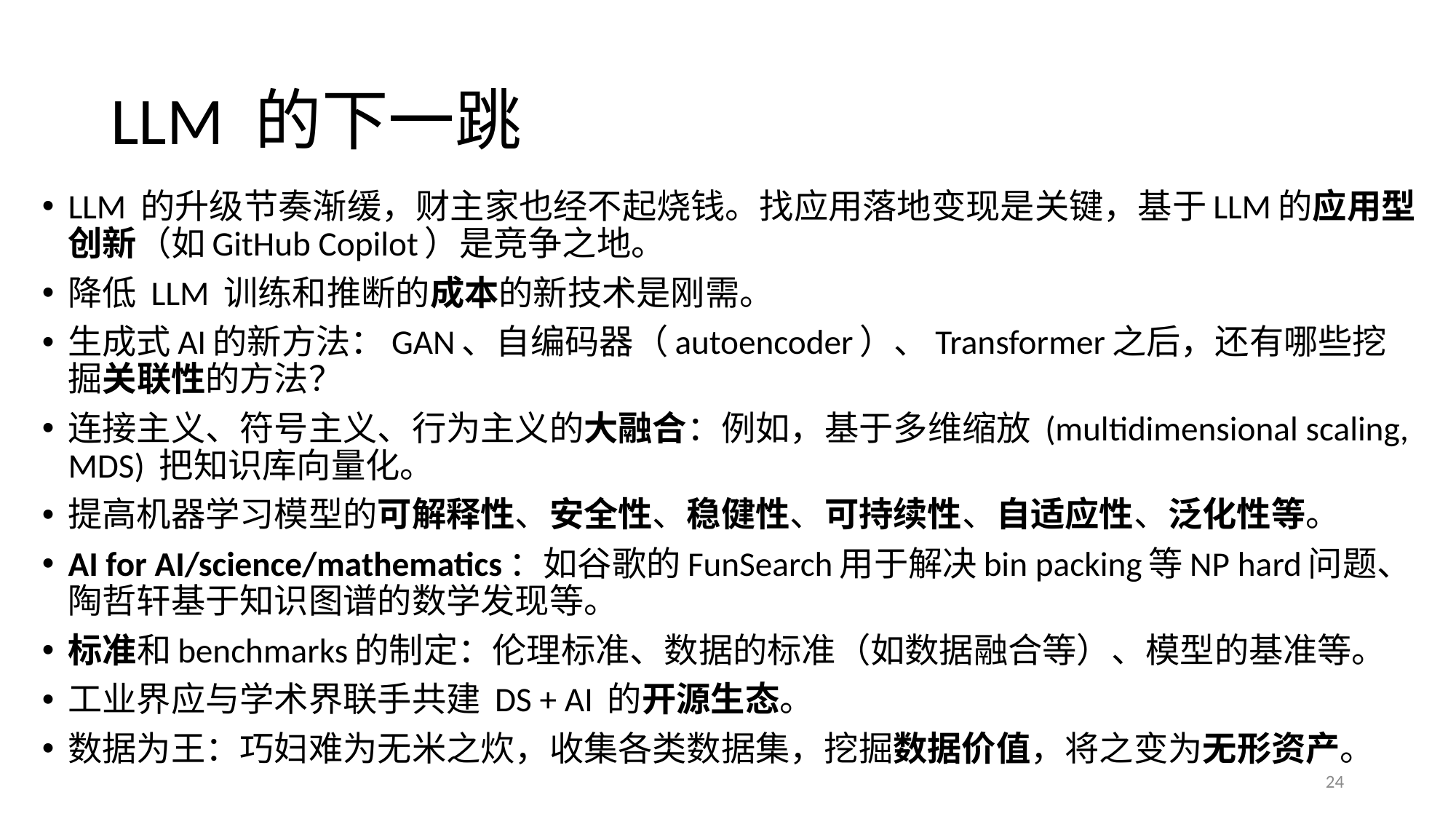

# LLM 的下一跳
LLM 的升级节奏渐缓，财主家也经不起烧钱。找应用落地变现是关键，基于LLM的应用型创新（如GitHub Copilot）是竞争之地。
降低 LLM 训练和推断的成本的新技术是刚需。
生成式AI的新方法：GAN、自编码器（autoencoder）、Transformer之后，还有哪些挖掘关联性的方法？
连接主义、符号主义、行为主义的大融合：例如，基于多维缩放 (multidimensional scaling, MDS) 把知识库向量化。
提高机器学习模型的可解释性、安全性、稳健性、可持续性、自适应性、泛化性等。
AI for AI/science/mathematics：如谷歌的FunSearch用于解决bin packing等NP hard问题、陶哲轩基于知识图谱的数学发现等。
标准和benchmarks的制定：伦理标准、数据的标准（如数据融合等）、模型的基准等。
工业界应与学术界联手共建 DS + AI 的开源生态。
数据为王：巧妇难为无米之炊，收集各类数据集，挖掘数据价值，将之变为无形资产。
24